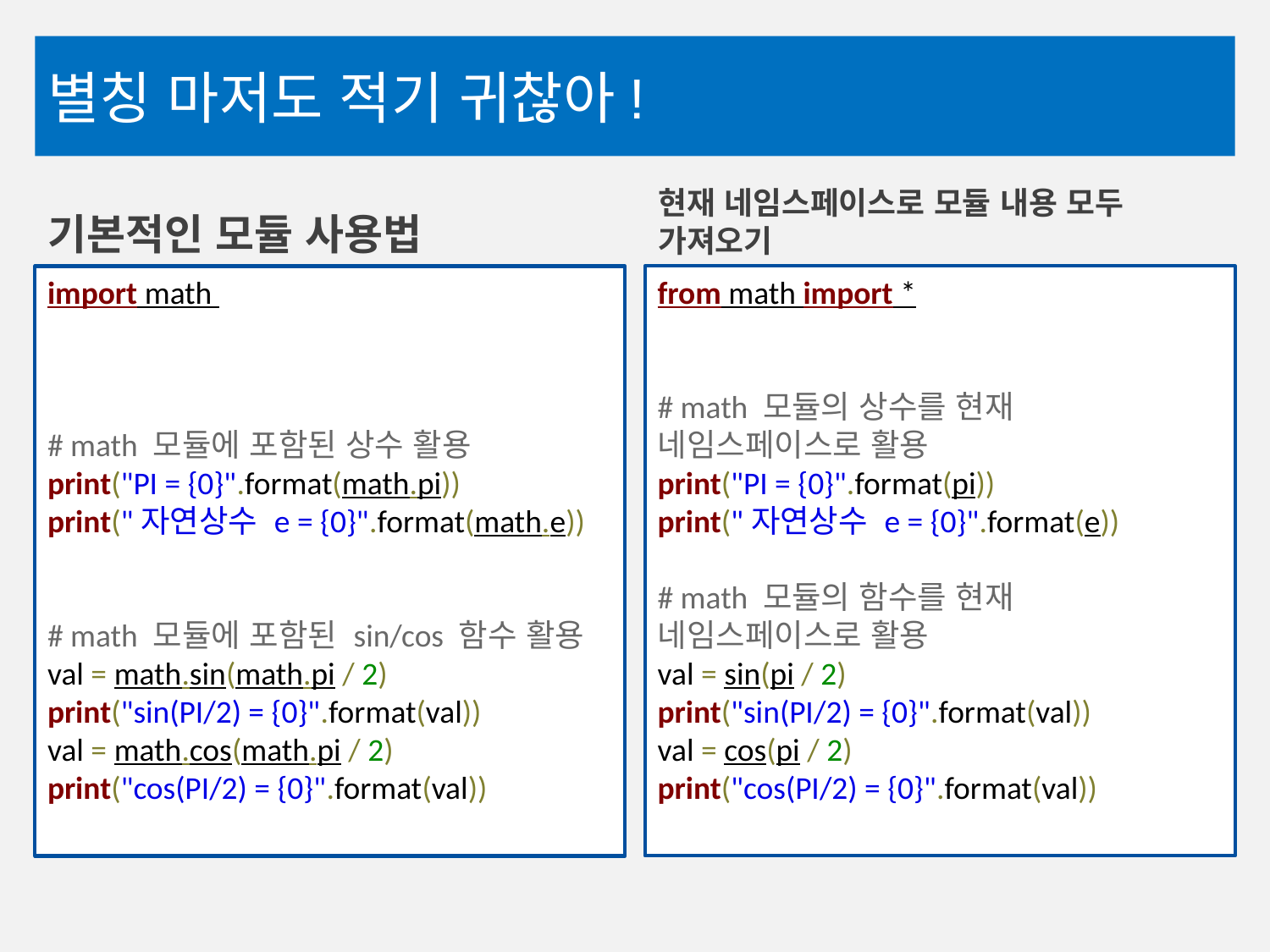

# 별칭 마저도 적기 귀찮아!
기본적인 모듈 사용법
현재 네임스페이스로 모듈 내용 모두 가져오기
from math import *

# math 모듈의 상수를 현재 네임스페이스로 활용
print("PI = {0}".format(pi))
print("자연상수 e = {0}".format(e))

# math 모듈의 함수를 현재 네임스페이스로 활용
val = sin(pi / 2)
print("sin(PI/2) = {0}".format(val))
val = cos(pi / 2)
print("cos(PI/2) = {0}".format(val))

import math

# math 모듈에 포함된 상수 활용
print("PI = {0}".format(math.pi))
print("자연상수 e = {0}".format(math.e))

# math 모듈에 포함된 sin/cos 함수 활용
val = math.sin(math.pi / 2)
print("sin(PI/2) = {0}".format(val))
val = math.cos(math.pi / 2)
print("cos(PI/2) = {0}".format(val))